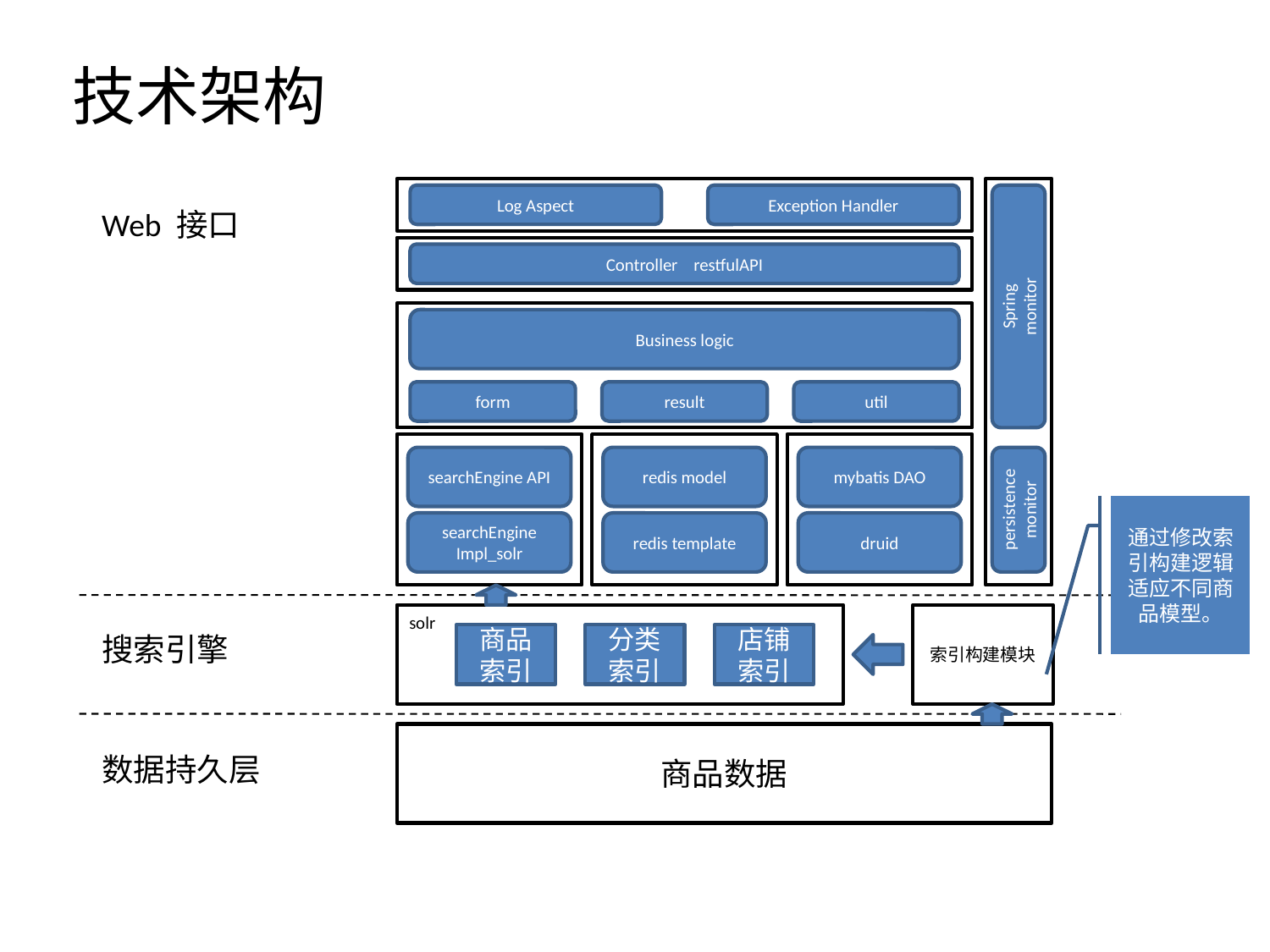

# 技术架构

Log Aspect
Exception Handler
Spring
monitor

Controller    restfulAPI

Business logic
form
result
util

searchEngine API
searchEngine Impl_solr

redis model
redis template

mybatis DAO
druid
persistence
monitor
Web 接口

solr
索引构建模块
搜索引擎
商品索引
分类索引
店铺索引

商品数据
数据持久层
通过修改索引构建逻辑适应不同商品模型。